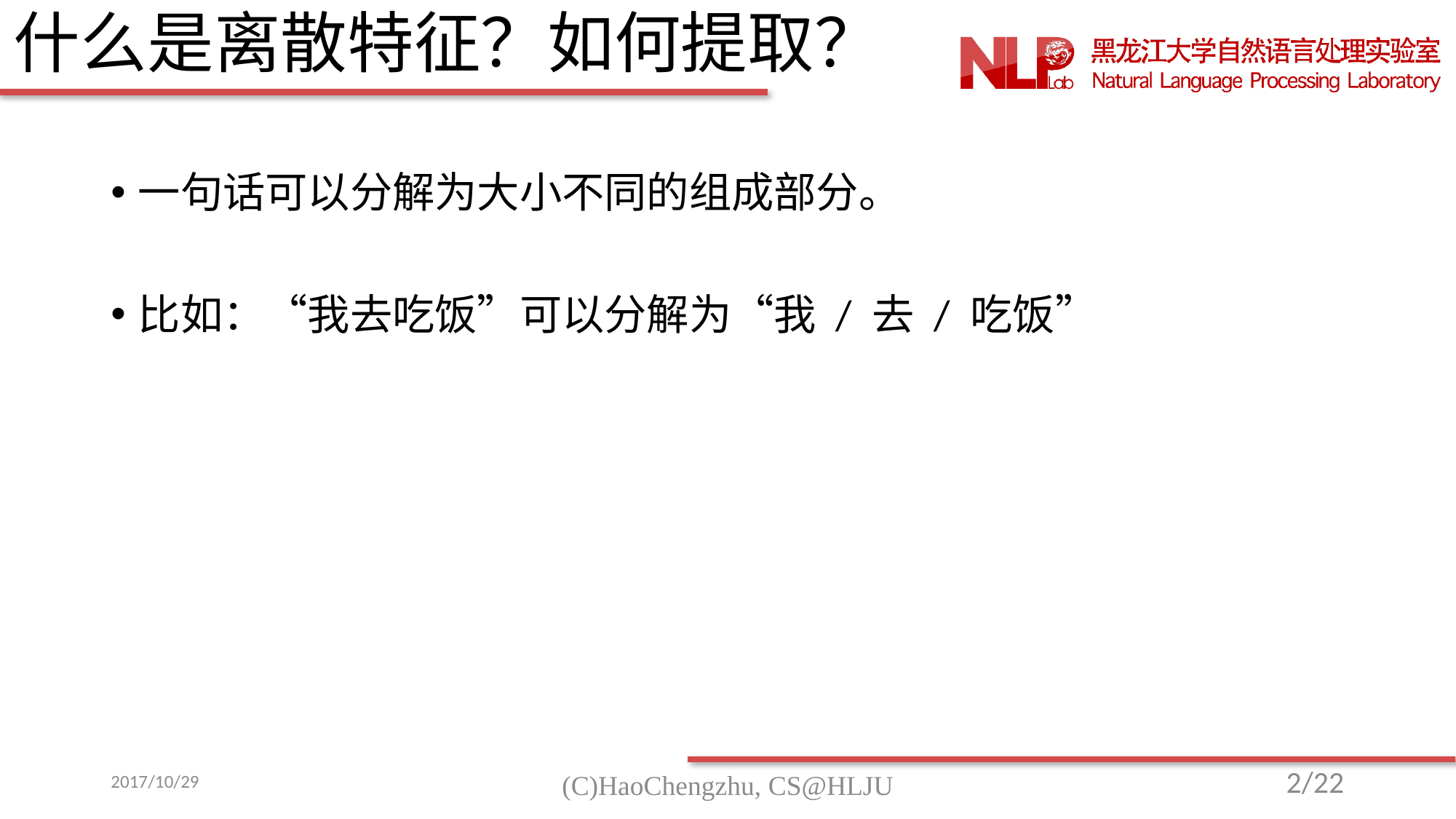

# 什么是离散特征？如何提取？
一句话可以分解为大小不同的组成部分。

比如：“我去吃饭”可以分解为“我 / 去 / 吃饭”

2017/10/29
2/22
(C)HaoChengzhu, CS@HLJU